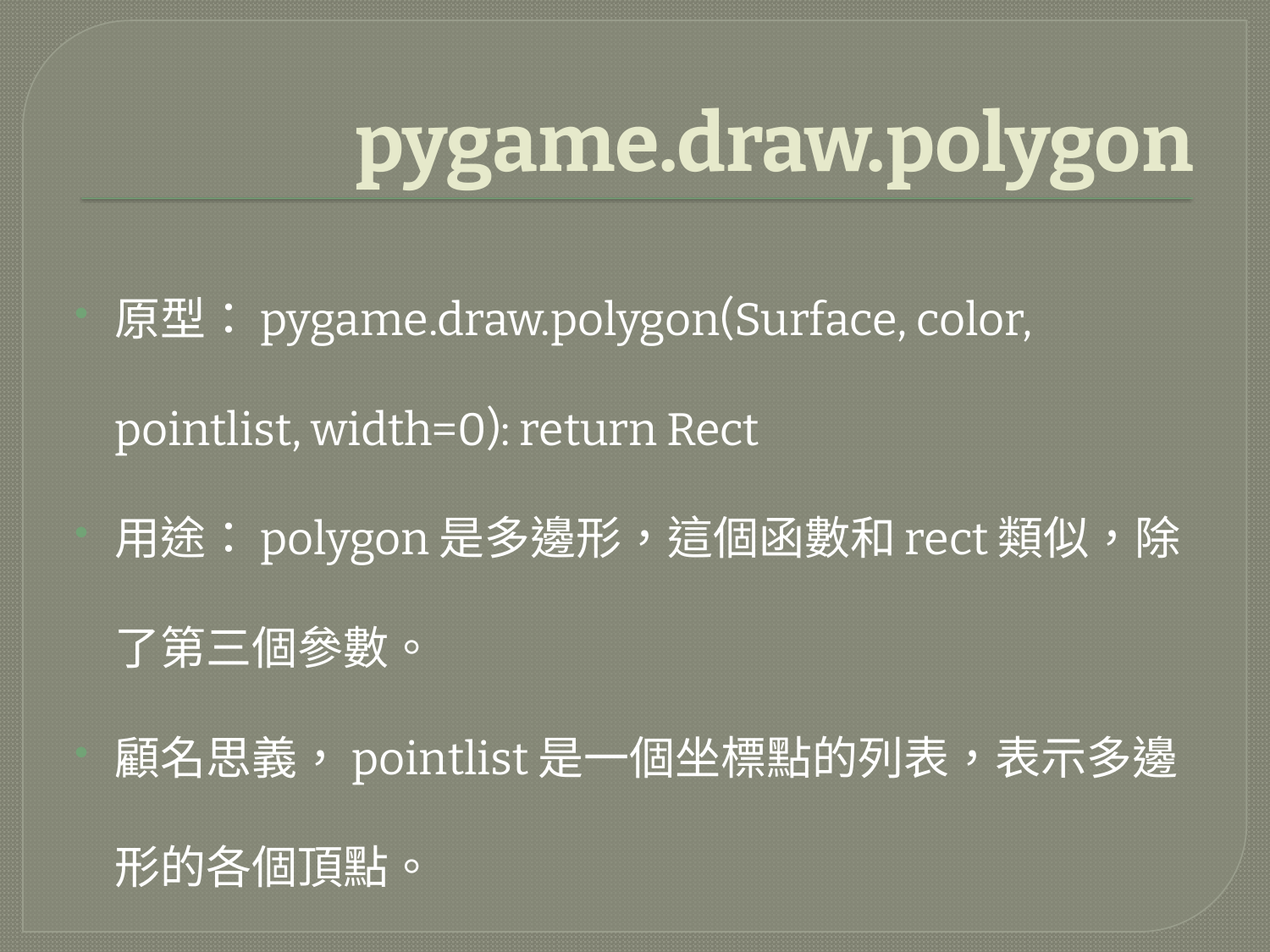

# pygame.draw.polygon
原型：pygame.draw.polygon(Surface, color, pointlist, width=0): return Rect
用途：polygon是多邊形，這個函數和rect類似，除了第三個參數。
顧名思義，pointlist是一個坐標點的列表，表示多邊形的各個頂點。